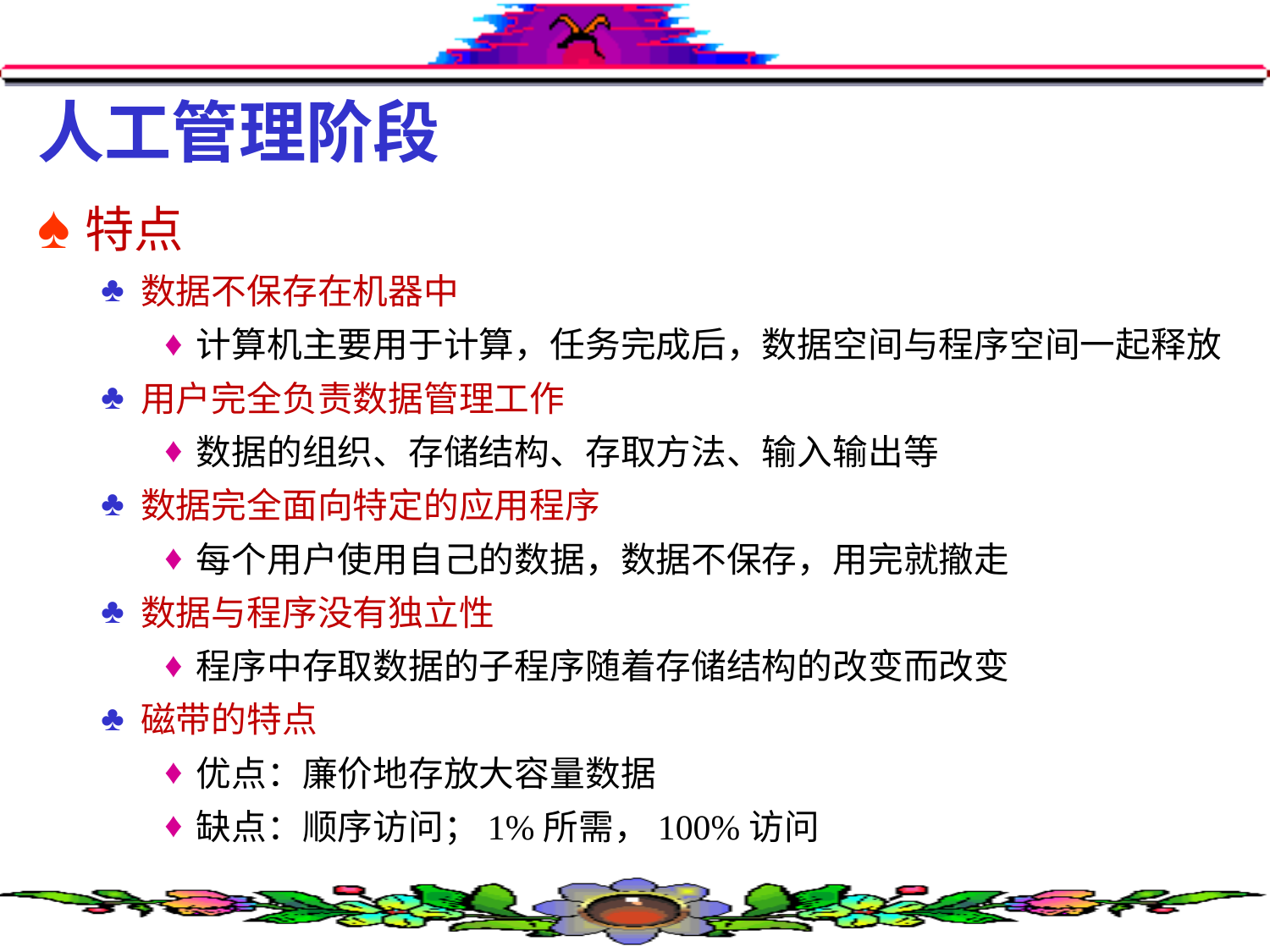

# 人工管理阶段
特点
数据不保存在机器中
计算机主要用于计算，任务完成后，数据空间与程序空间一起释放
用户完全负责数据管理工作
数据的组织、存储结构、存取方法、输入输出等
数据完全面向特定的应用程序
每个用户使用自己的数据，数据不保存，用完就撤走
数据与程序没有独立性
程序中存取数据的子程序随着存储结构的改变而改变
磁带的特点
优点：廉价地存放大容量数据
缺点：顺序访问；1%所需，100%访问